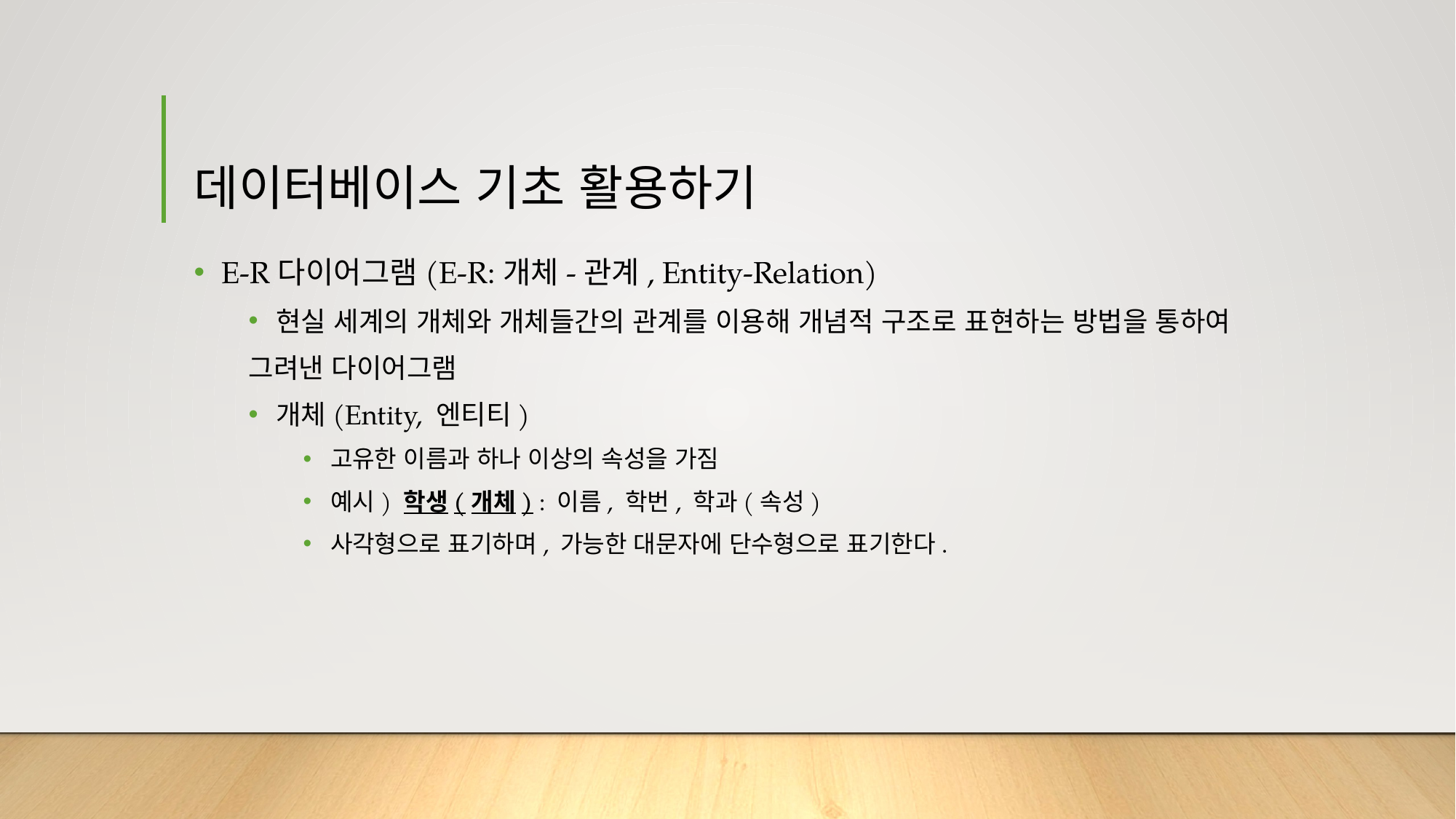

# 데이터베이스 기초 활용하기
E-R다이어그램(E-R:개체-관계, Entity-Relation)
현실 세계의 개체와 개체들간의 관계를 이용해 개념적 구조로 표현하는 방법을 통하여
그려낸 다이어그램
개체(Entity, 엔티티)
고유한 이름과 하나 이상의 속성을 가짐
예시) 학생(개체) : 이름, 학번, 학과(속성)
사각형으로 표기하며, 가능한 대문자에 단수형으로 표기한다.